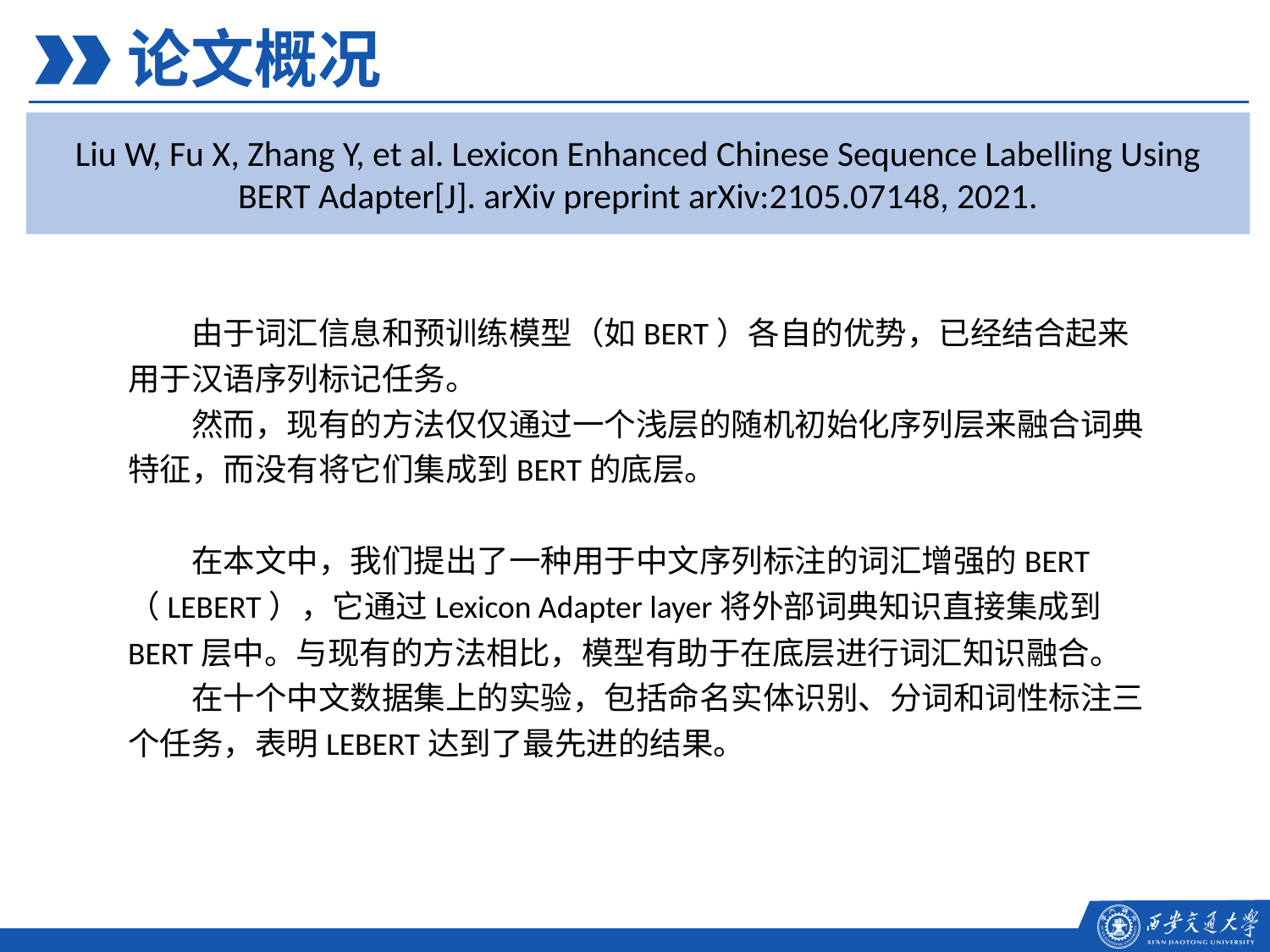

论文概况
Liu W, Fu X, Zhang Y, et al. Lexicon Enhanced Chinese Sequence Labelling Using BERT Adapter[J]. arXiv preprint arXiv:2105.07148, 2021.
由于词汇信息和预训练模型（如BERT）各自的优势，已经结合起来用于汉语序列标记任务。
然而，现有的方法仅仅通过一个浅层的随机初始化序列层来融合词典特征，而没有将它们集成到BERT的底层。

在本文中，我们提出了一种用于中文序列标注的词汇增强的BERT（LEBERT），它通过Lexicon Adapter layer将外部词典知识直接集成到BERT层中。与现有的方法相比，模型有助于在底层进行词汇知识融合。
在十个中文数据集上的实验，包括命名实体识别、分词和词性标注三个任务，表明LEBERT达到了最先进的结果。